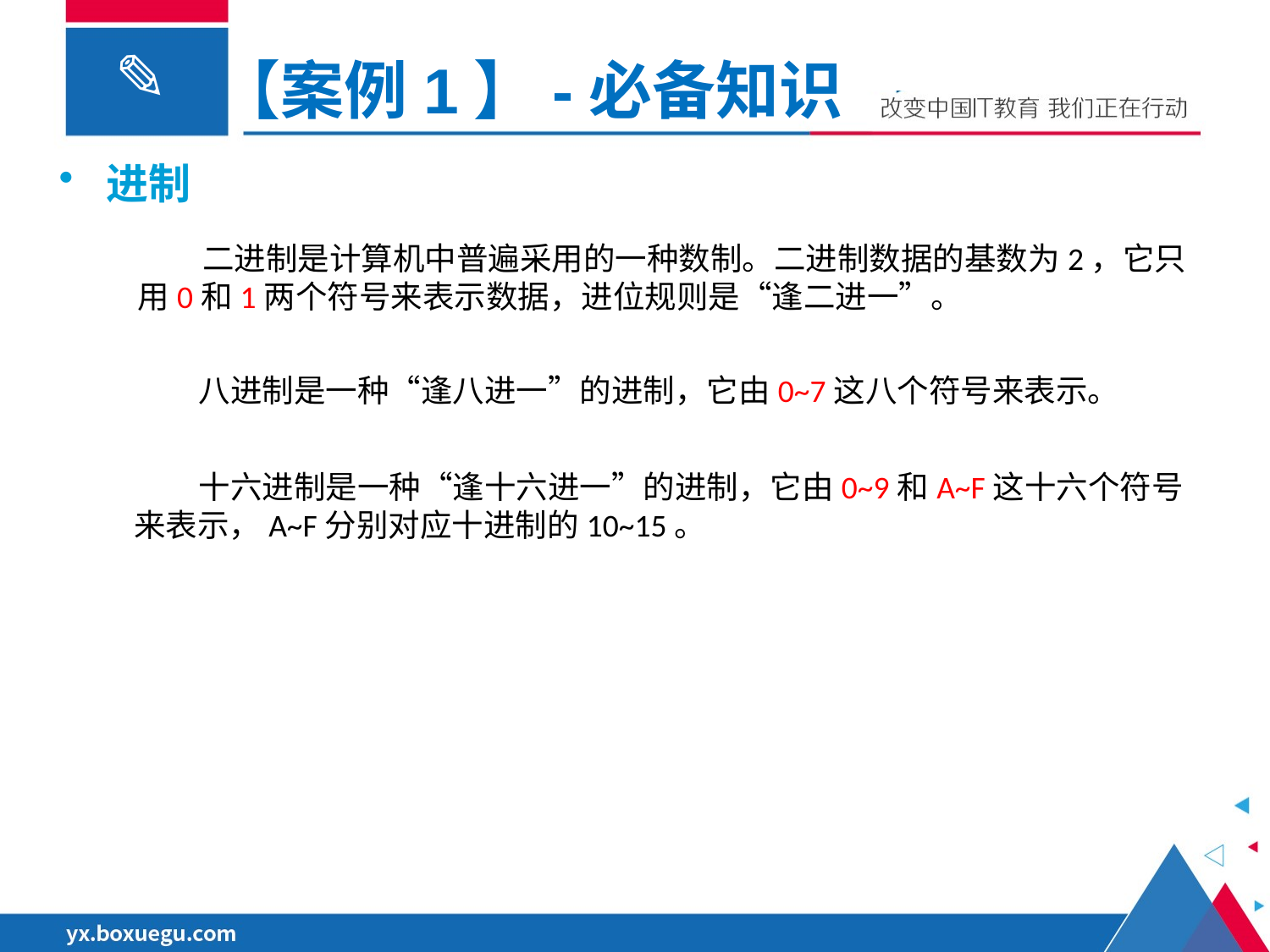

【案例1】-必备知识
进制
二进制是计算机中普遍采用的一种数制。二进制数据的基数为2，它只用0和1两个符号来表示数据，进位规则是“逢二进一”。
八进制是一种“逢八进一”的进制，它由0~7这八个符号来表示。
十六进制是一种“逢十六进一”的进制，它由0~9和A~F这十六个符号来表示，A~F分别对应十进制的10~15。